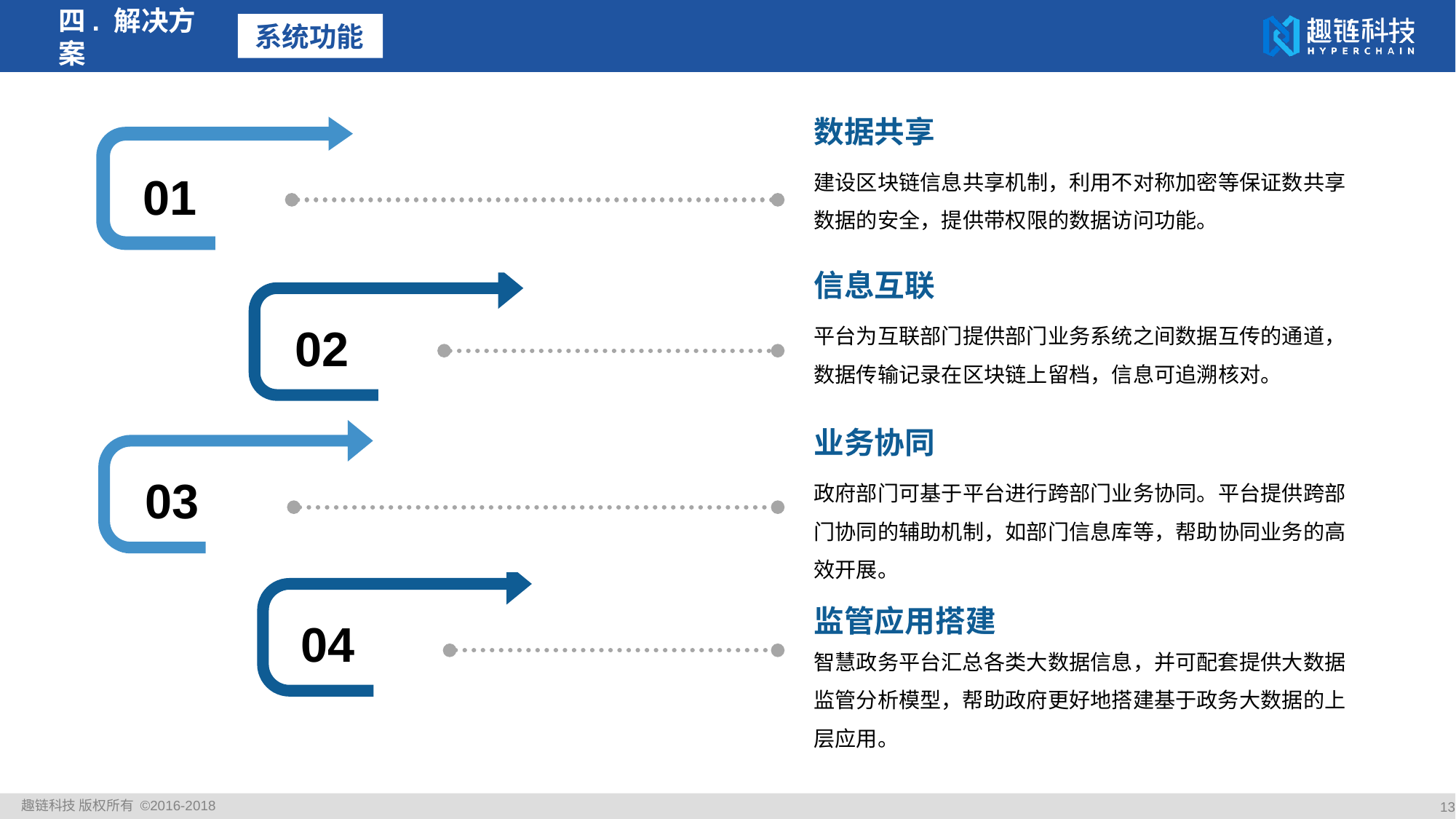

四. 解决方案
系统功能
数据共享
建设区块链信息共享机制，利用不对称加密等保证数共享数据的安全，提供带权限的数据访问功能。

01

信息互联
平台为互联部门提供部门业务系统之间数据互传的通道，数据传输记录在区块链上留档，信息可追溯核对。

02

业务协同
政府部门可基于平台进行跨部门业务协同。平台提供跨部门协同的辅助机制，如部门信息库等，帮助协同业务的高效开展。

03

监管应用搭建
智慧政务平台汇总各类大数据信息，并可配套提供大数据监管分析模型，帮助政府更好地搭建基于政务大数据的上层应用。

04